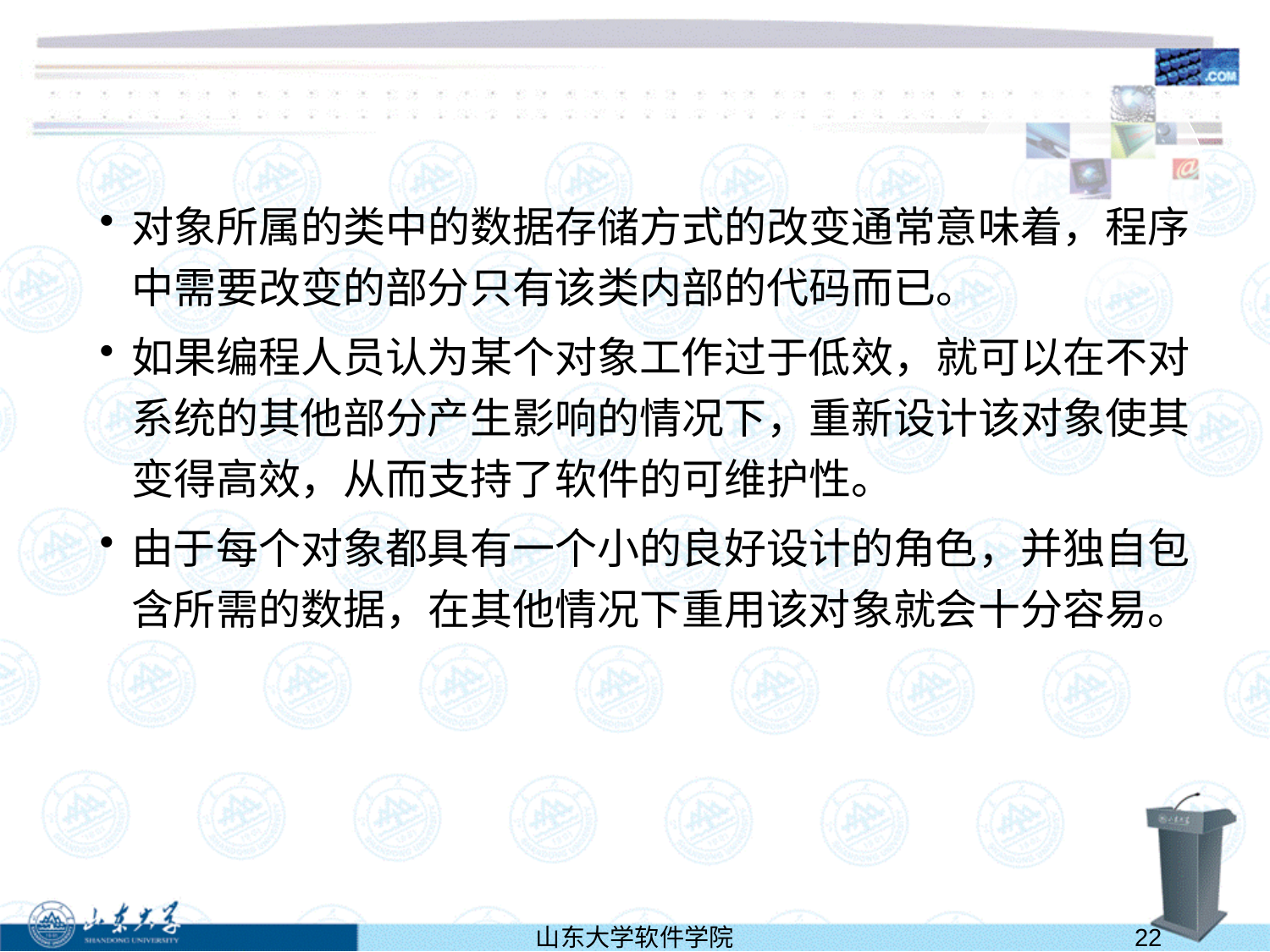

#
对象所属的类中的数据存储方式的改变通常意味着，程序中需要改变的部分只有该类内部的代码而已。
如果编程人员认为某个对象工作过于低效，就可以在不对系统的其他部分产生影响的情况下，重新设计该对象使其变得高效，从而支持了软件的可维护性。
由于每个对象都具有一个小的良好设计的角色，并独自包含所需的数据，在其他情况下重用该对象就会十分容易。

山东大学软件学院
22